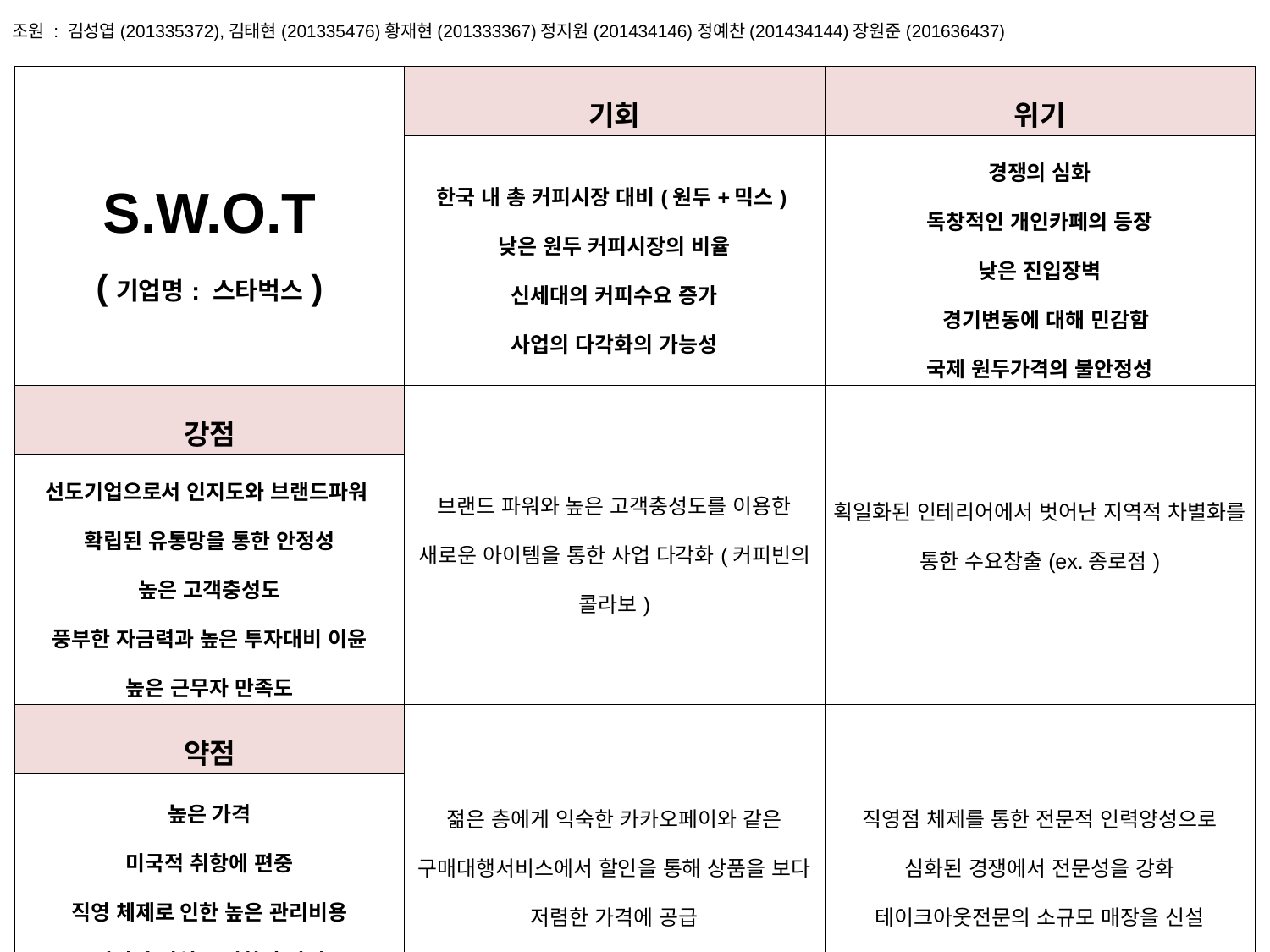

조원 : 김성엽(201335372),김태현(201335476)황재현(201333367)정지원(201434146)정예찬(201434144)장원준(201636437)
| S.W.O.T (기업명: 스타벅스) | 기회 | 위기 |
| --- | --- | --- |
|  | 한국 내 총 커피시장 대비(원두+믹스) 낮은 원두 커피시장의 비율 신세대의 커피수요 증가 사업의 다각화의 가능성 | 경쟁의 심화 독창적인 개인카페의 등장 낮은 진입장벽 경기변동에 대해 민감함 국제 원두가격의 불안정성 |
| 강점 | 브랜드 파워와 높은 고객충성도를 이용한 새로운 아이템을 통한 사업 다각화(커피빈의 콜라보) | 획일화된 인테리어에서 벗어난 지역적 차별화를 통한 수요창출(ex.종로점) |
| 선도기업으로서 인지도와 브랜드파워 확립된 유통망을 통한 안정성 높은 고객충성도 풍부한 자금력과 높은 투자대비 이윤 높은 근무자 만족도 |  |  |
| 약점 | 젊은 층에게 익숙한 카카오페이와 같은 구매대행서비스에서 할인을 통해 상품을 보다 저렴한 가격에 공급 | 직영점 체제를 통한 전문적 인력양성으로 심화된 경쟁에서 전문성을 강화 테이크아웃전문의 소규모 매장을 신설 |
| 높은 가격 미국적 취항에 편중 직영 체제로 인한 높은 관리비용 지리적 위치로 인한 혼잡성 |  |  |